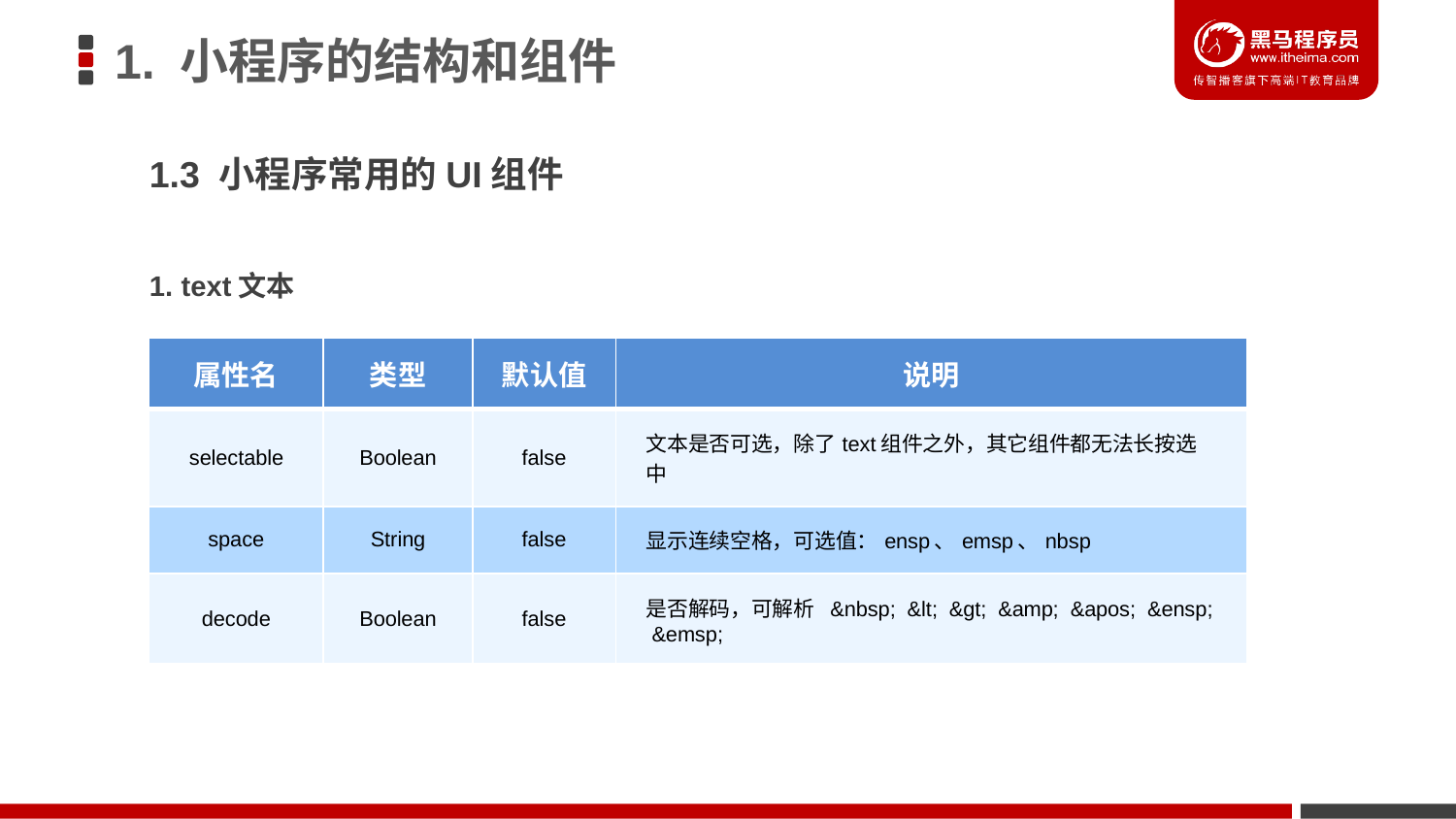

# 1. 小程序的结构和组件
1.3 小程序常用的UI组件
1. text文本
| 属性名 | 类型 | 默认值 | 说明 |
| --- | --- | --- | --- |
| selectable | Boolean | false | 文本是否可选，除了text组件之外，其它组件都无法长按选中 |
| space | String | false | 显示连续空格，可选值：ensp、emsp、nbsp |
| decode | Boolean | false | 是否解码，可解析 &nbsp; &lt; &gt; &amp; &apos; &ensp; &emsp; |